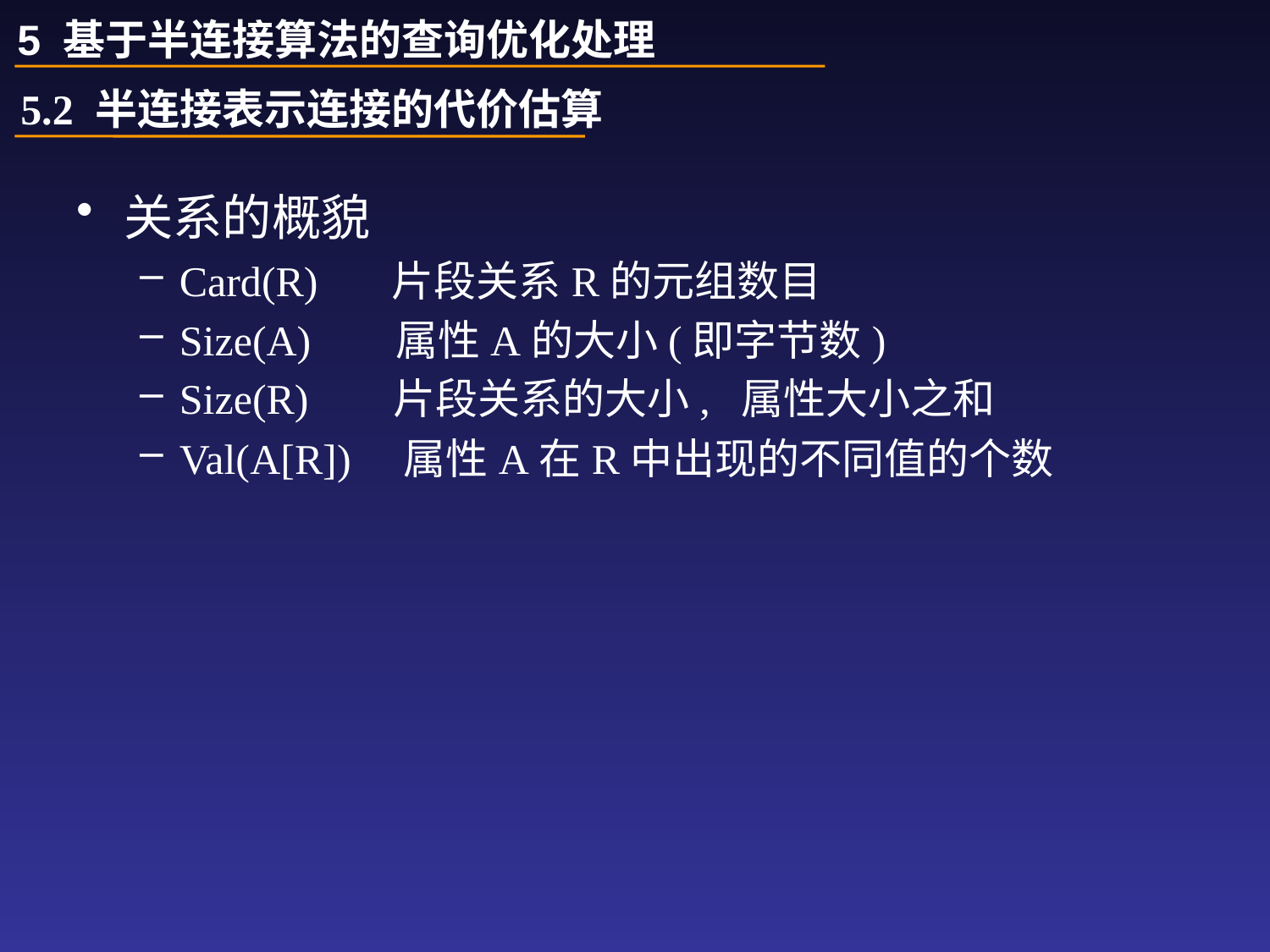

5 基于半连接算法的查询优化处理

5.2 半连接表示连接的代价估算

关系的概貌
Card(R)      片段关系R的元组数目
Size(A)       属性A的大小(即字节数)
Size(R)       片段关系的大小,  属性大小之和
Val(A[R])    属性A在R中出现的不同值的个数